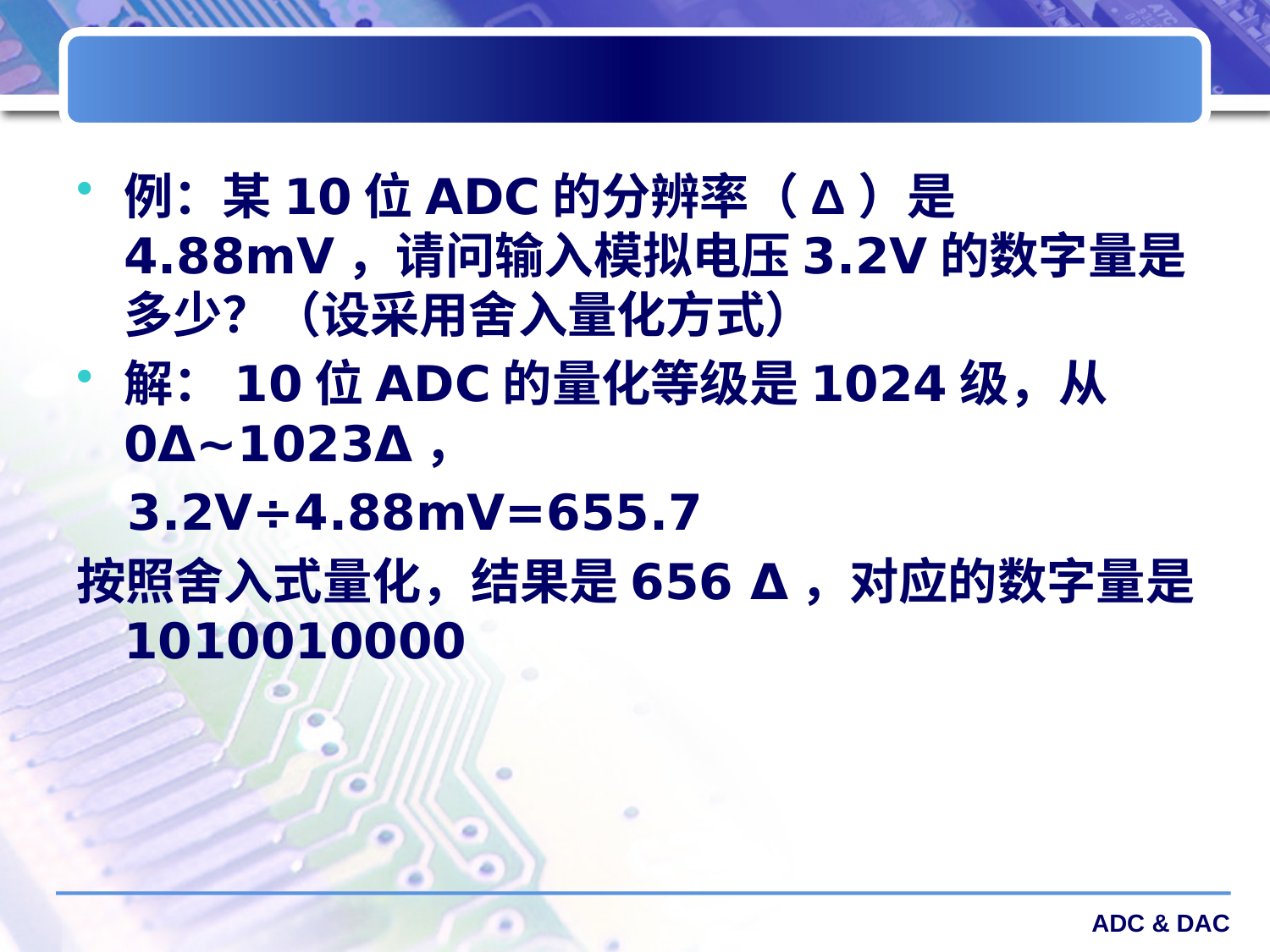

#
例：某10位ADC的分辨率（Δ）是4.88mV，请问输入模拟电压3.2V的数字量是多少？（设采用舍入量化方式）
解：10位ADC的量化等级是1024级，从0Δ~1023Δ，
   3.2V÷4.88mV=655.7
按照舍入式量化，结果是656 Δ，对应的数字量是1010010000